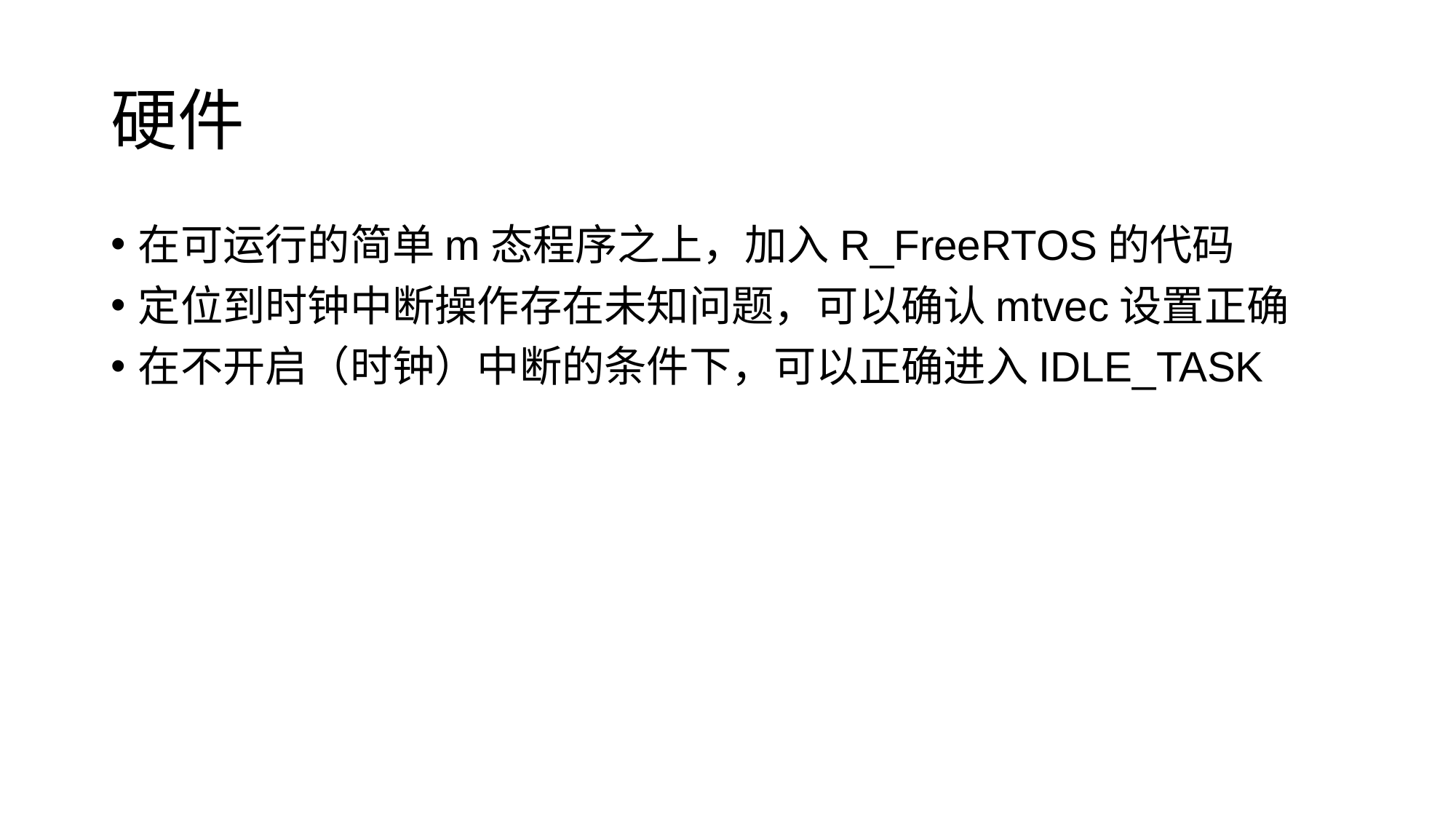

# 硬件
在可运行的简单m态程序之上，加入R_FreeRTOS的代码
定位到时钟中断操作存在未知问题，可以确认mtvec设置正确
在不开启（时钟）中断的条件下，可以正确进入IDLE_TASK